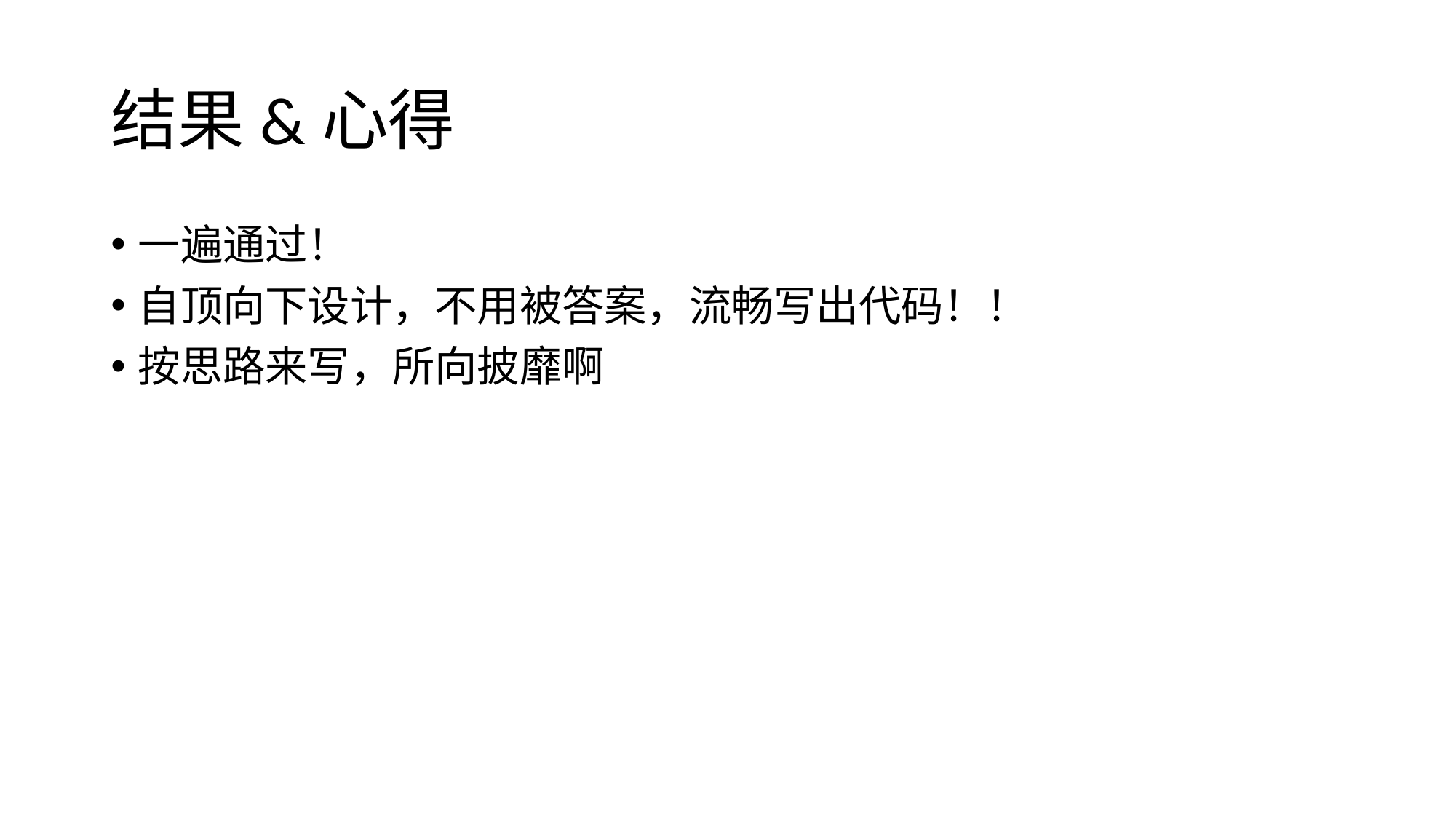

# 结果&心得
一遍通过！
自顶向下设计，不用被答案，流畅写出代码！！
按思路来写，所向披靡啊